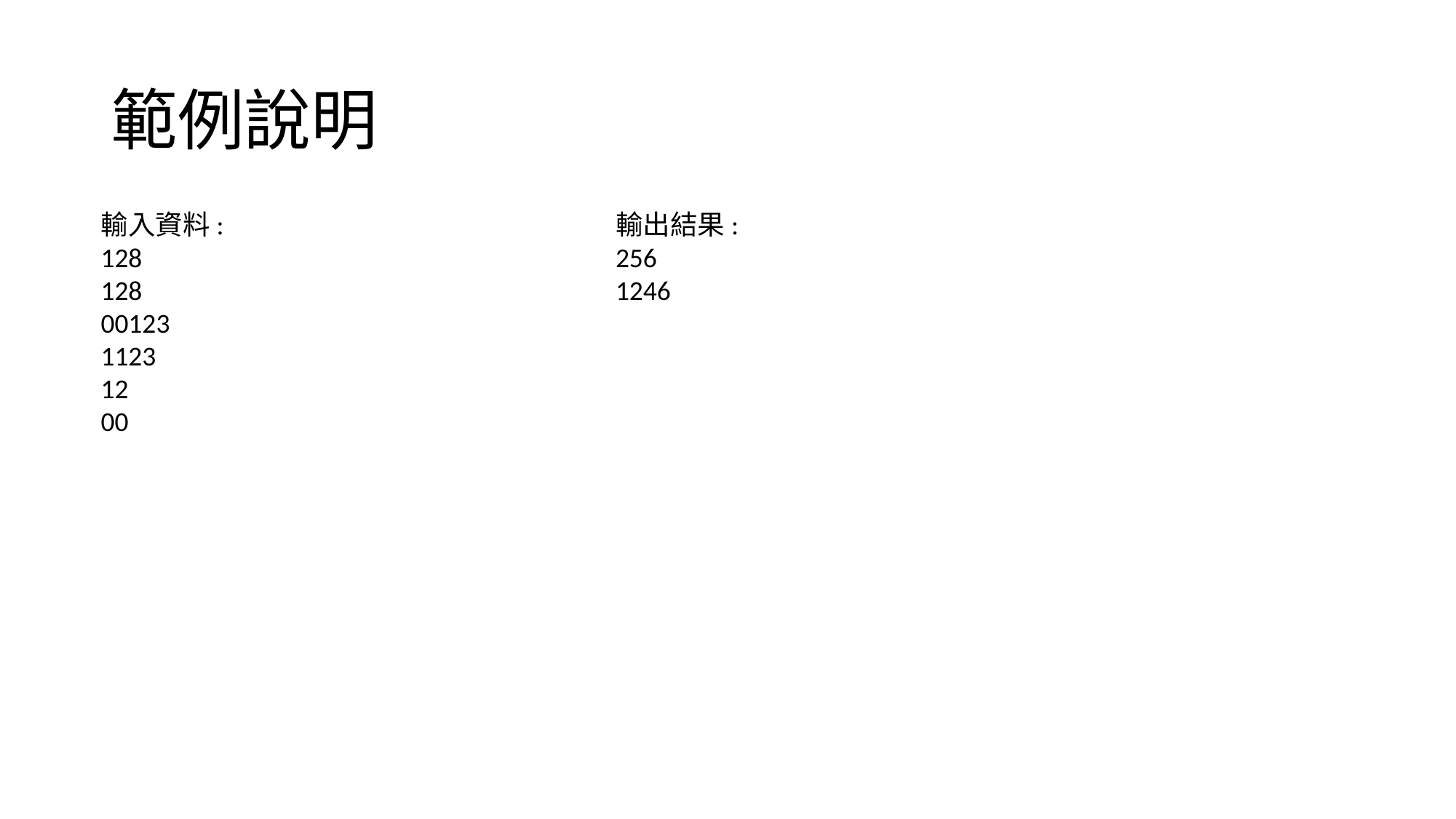

# 範例說明
輸入資料:
128
128
00123
1123
12
00
輸出結果:
256
1246